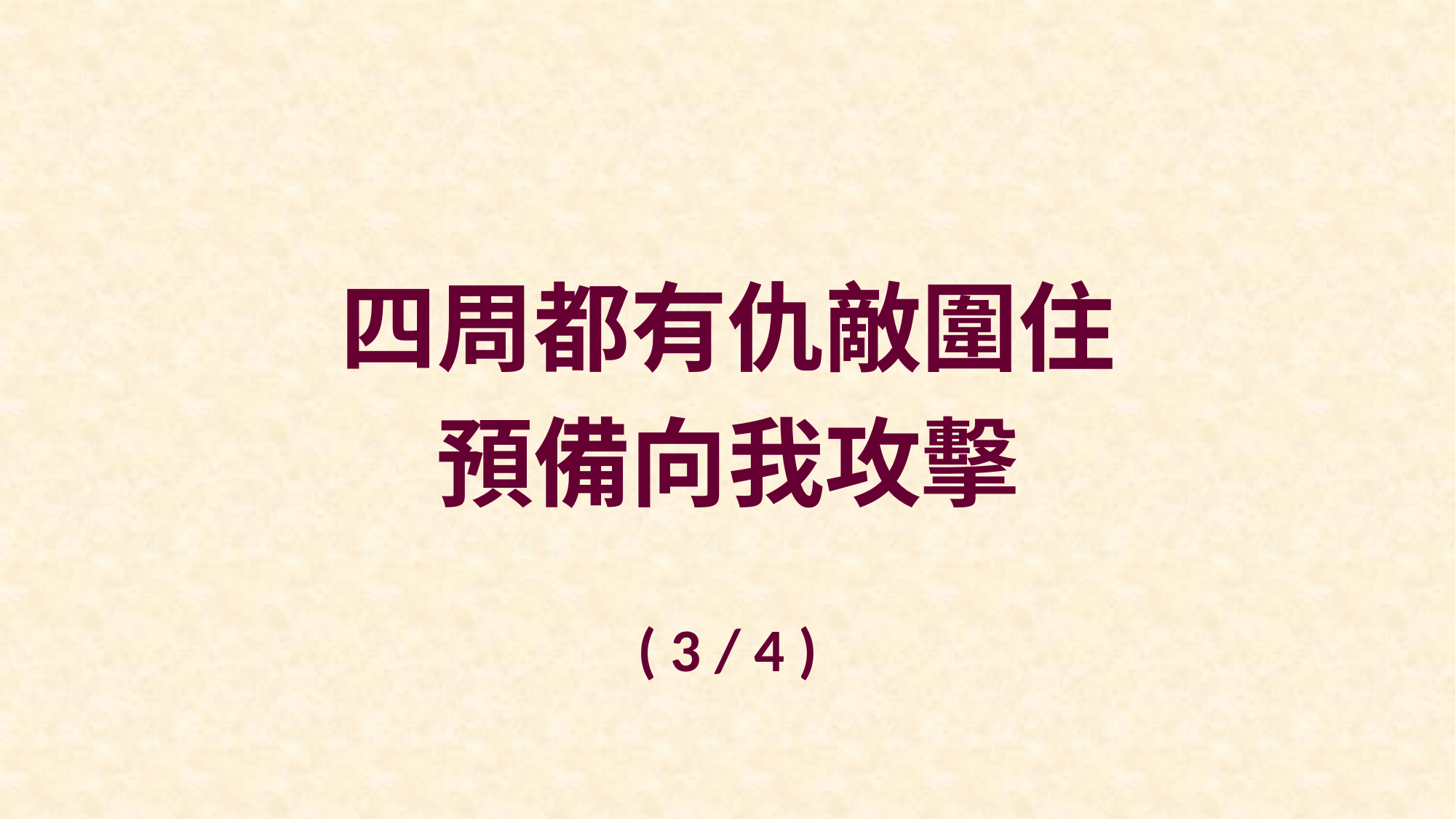

四周都有仇敵圍住
預備向我攻擊
( 3 / 4 )